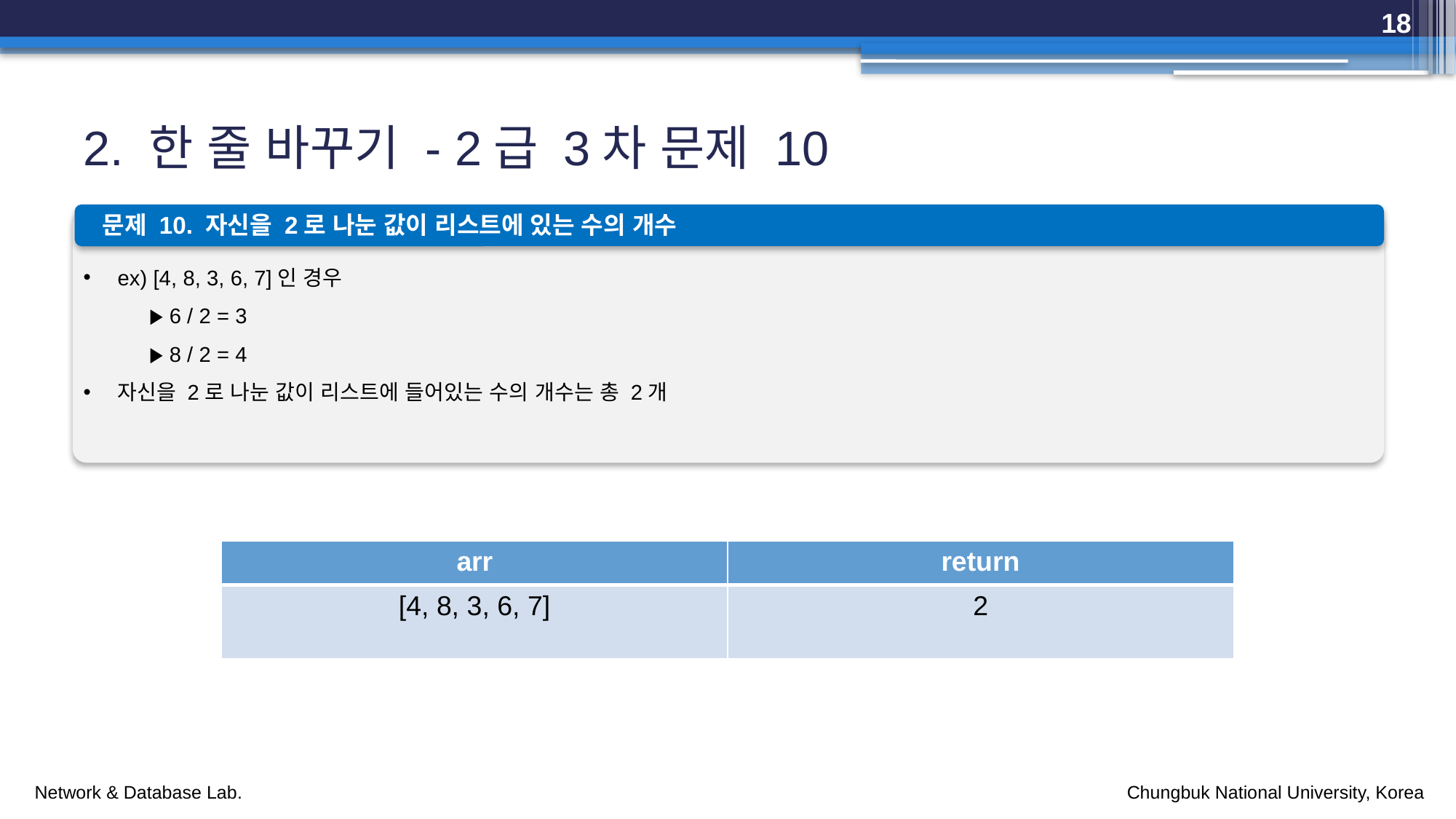

18
# 2. 한 줄 바꾸기 - 2급 3차 문제 10

문제 10. 자신을 2로 나눈 값이 리스트에 있는 수의 개수

ex) [4, 8, 3, 6, 7]인 경우
           ▶ 6 / 2 = 3
           ▶ 8 / 2 = 4
자신을 2로 나눈 값이 리스트에 들어있는 수의 개수는 총 2개
| arr | return |
| --- | --- |
| [4, 8, 3, 6, 7] | 2 |